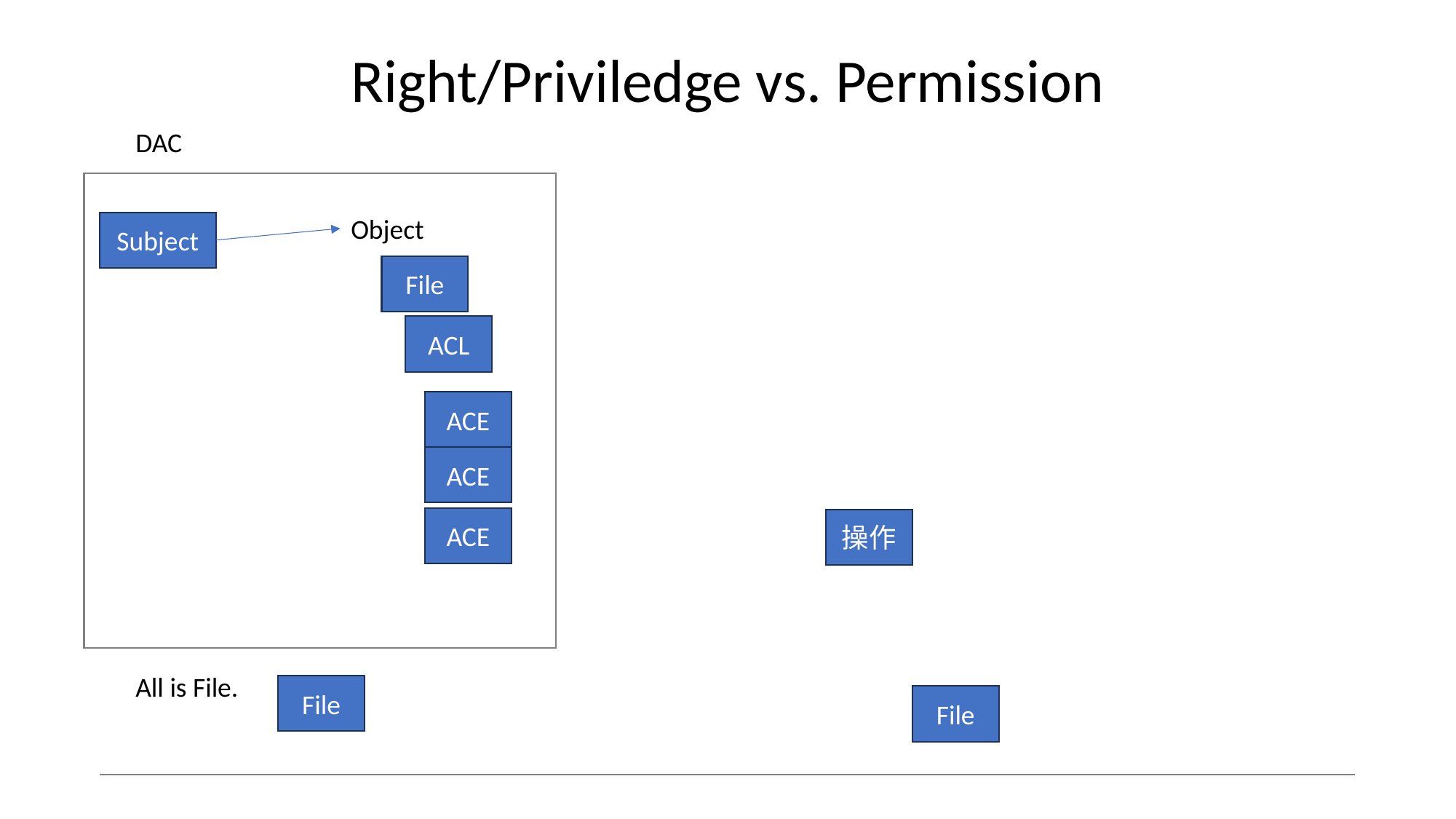

# Right/Priviledge vs. Permission
DAC

Object
Subject
File
ACL
ACE
ACE
ACE
操作
All is File.
File
File